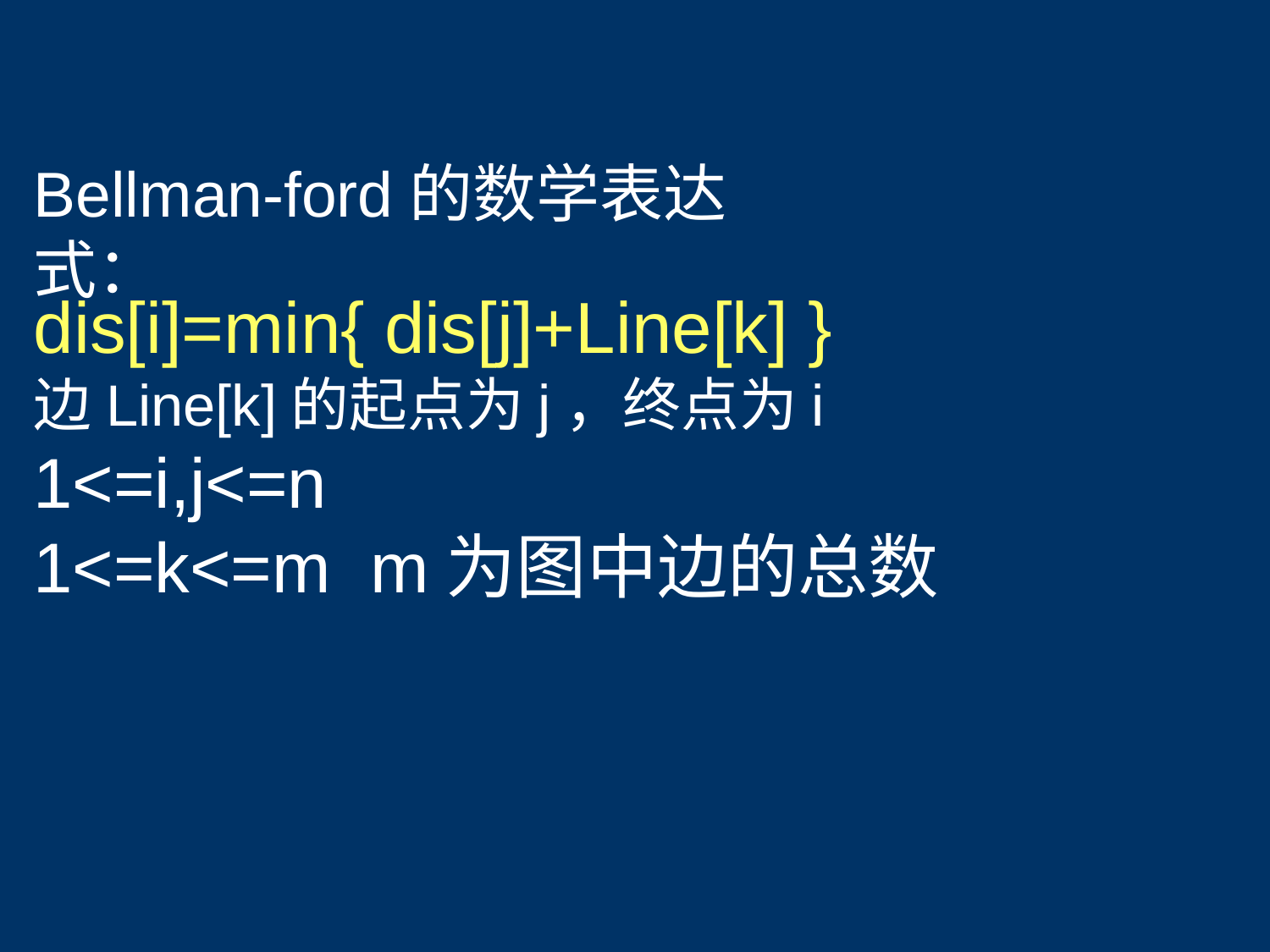

Bellman-ford的数学表达式：
dis[i]=min{ dis[j]+Line[k] }
边Line[k]的起点为j，终点为i
1<=i,j<=n
1<=k<=m  m为图中边的总数